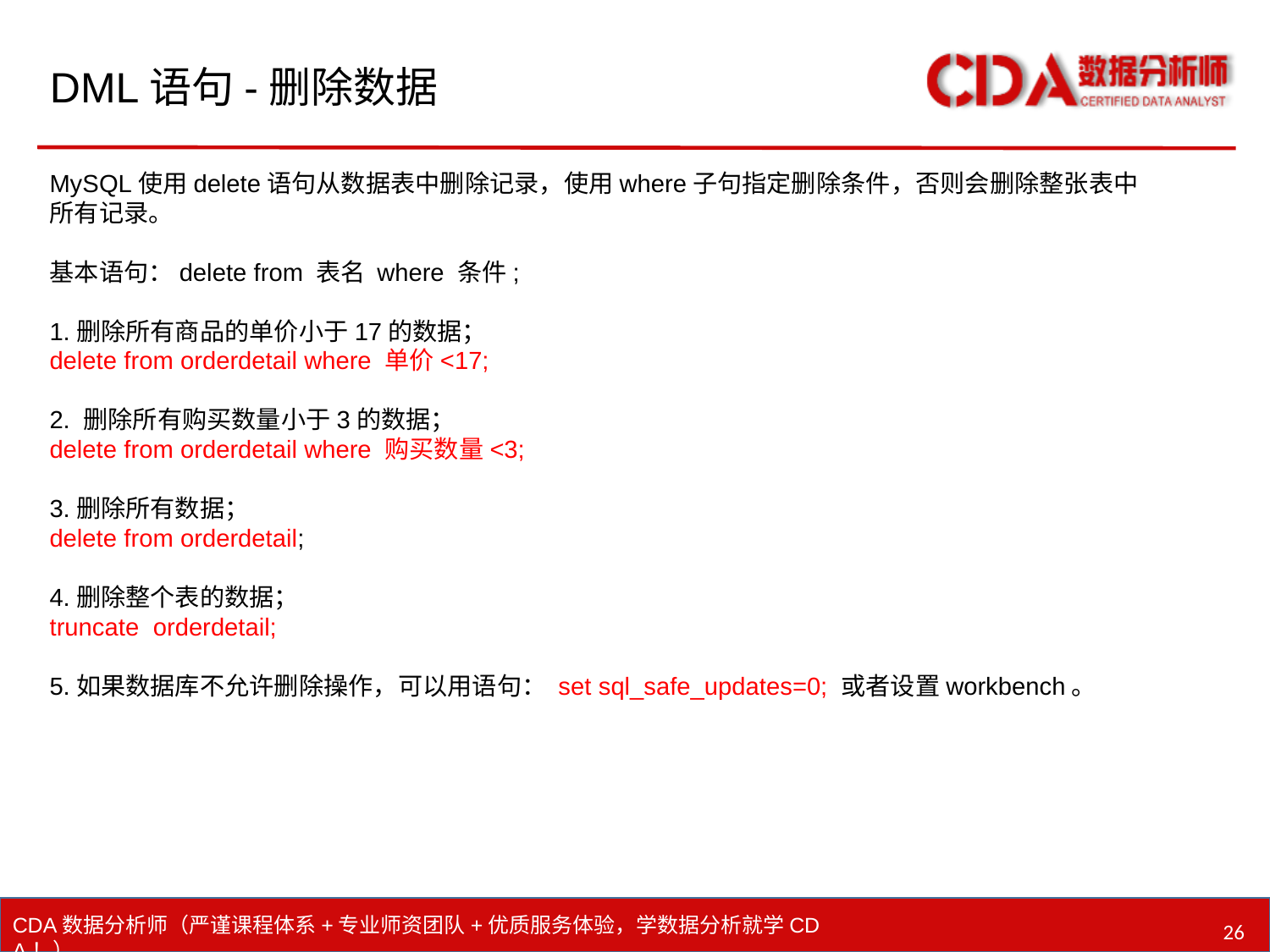

# DML语句-删除数据
MySQL使用delete语句从数据表中删除记录，使用where子句指定删除条件，否则会删除整张表中所有记录。

基本语句：delete from 表名 where 条件;

1.删除所有商品的单价小于17的数据；
delete from orderdetail where 单价<17;

2. 删除所有购买数量小于3的数据；
delete from orderdetail where 购买数量<3;

3.删除所有数据；
delete from orderdetail;

4.删除整个表的数据；
truncate  orderdetail;

5.如果数据库不允许删除操作，可以用语句： set sql_safe_updates=0; 或者设置workbench。

26